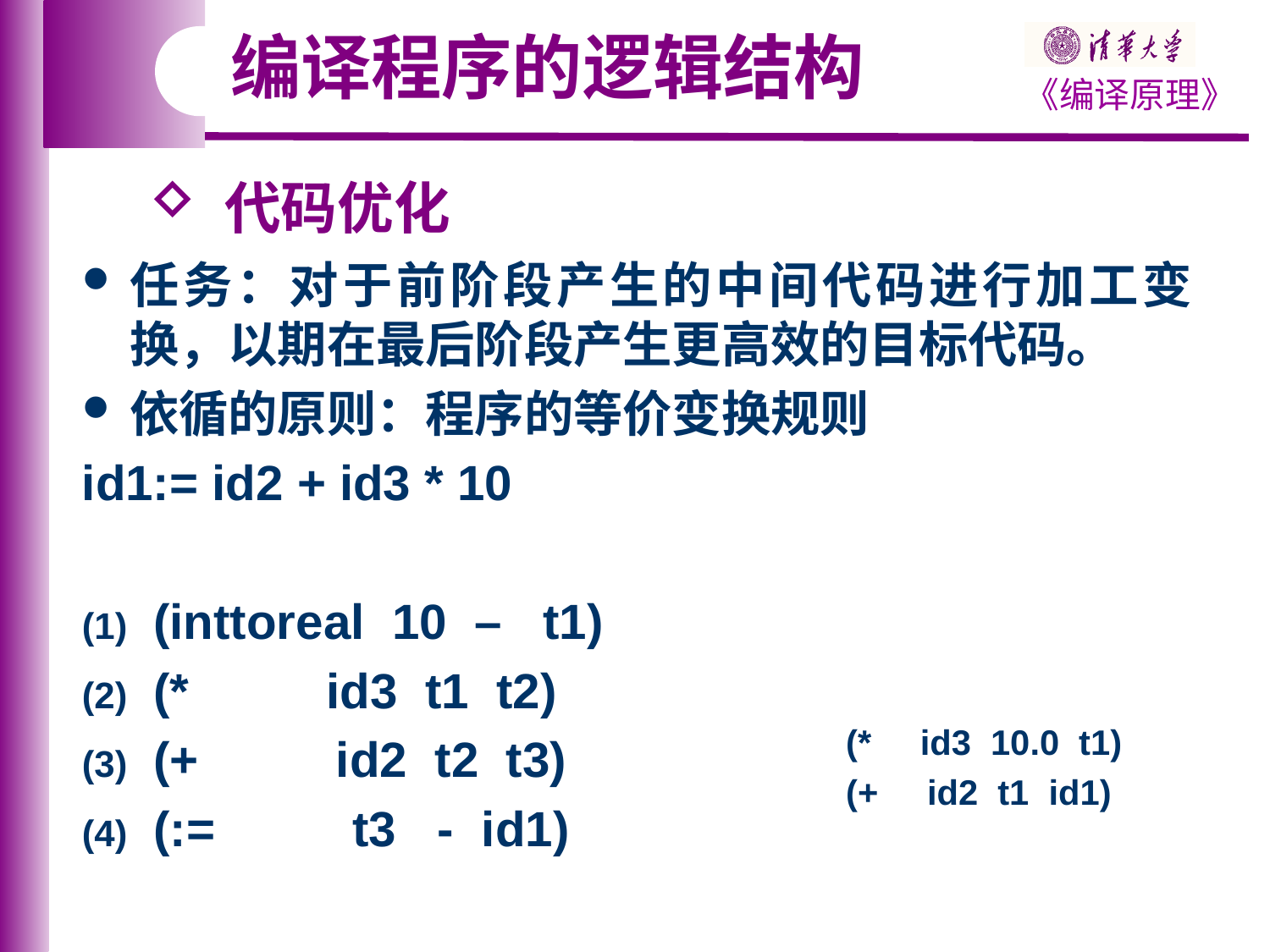

编译程序的逻辑结构
 代码优化

任务：对于前阶段产生的中间代码进行加工变换，以期在最后阶段产生更高效的目标代码。
依循的原则：程序的等价变换规则
id1:= id2 + id3 * 10

(inttoreal  10  –   t1)
(*          id3  t1  t2)
(+          id2  t2  t3)
(:=          t3   -  id1)
(*     id3  10.0  t1)
(+     id2  t1  id1)